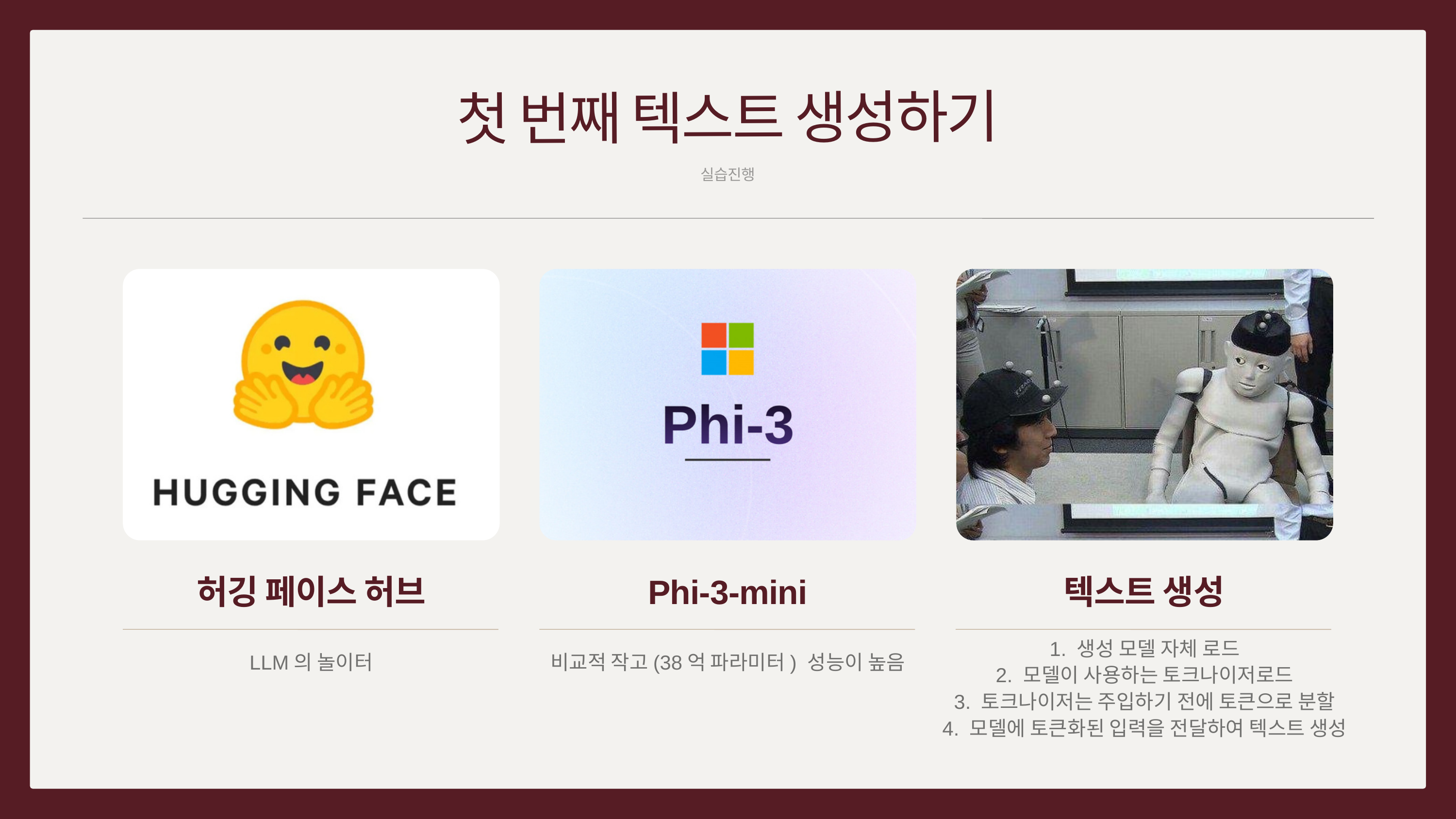

첫 번째 텍스트 생성하기
실습진행

허깅 페이스 허브
Phi-3-mini
텍스트 생성

1. 생성 모델 자체 로드
2. 모델이 사용하는 토크나이저로드
3. 토크나이저는 주입하기 전에 토큰으로 분할
4. 모델에 토큰화된 입력을 전달하여 텍스트 생성
LLM의 놀이터
비교적 작고(38억 파라미터) 성능이 높음